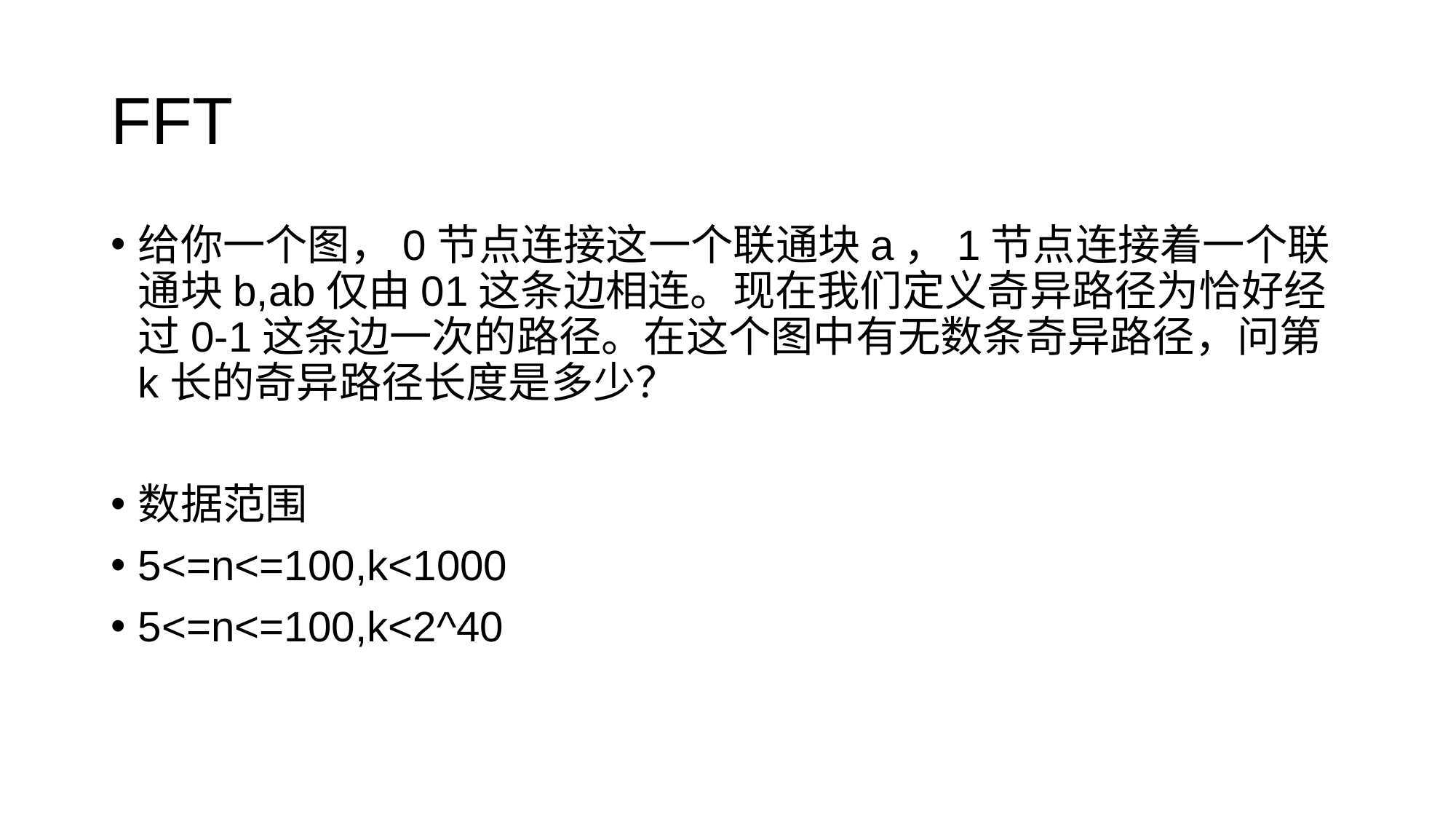

# FFT
给你一个图，0节点连接这一个联通块a，1节点连接着一个联通块b,ab仅由01这条边相连。现在我们定义奇异路径为恰好经过0-1这条边一次的路径。在这个图中有无数条奇异路径，问第k长的奇异路径长度是多少？

数据范围
5<=n<=100,k<1000
5<=n<=100,k<2^40